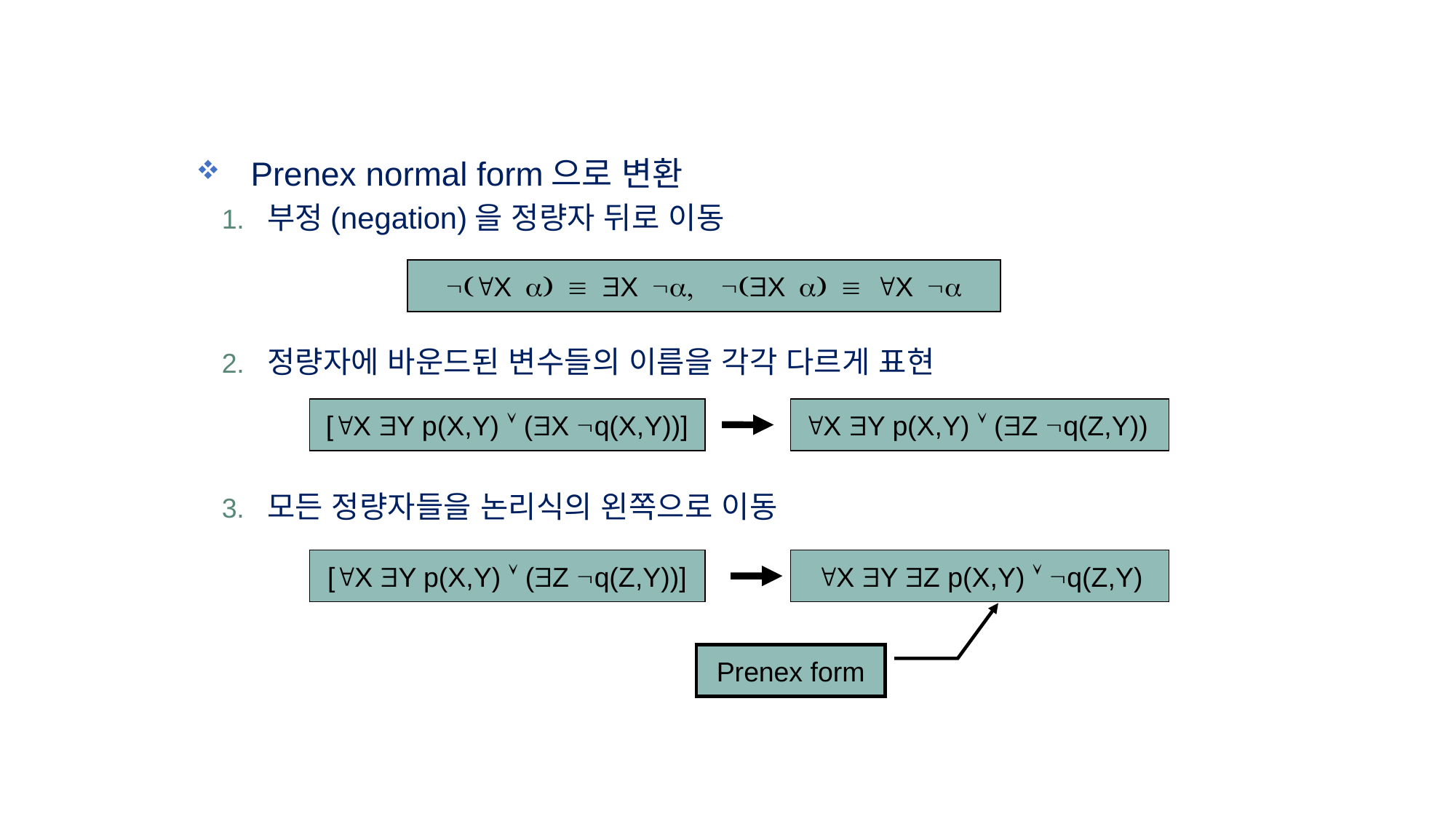

Prenex normal form으로 변환
부정(negation)을 정량자 뒤로 이동

정량자에 바운드된 변수들의 이름을 각각 다르게 표현

모든 정량자들을 논리식의 왼쪽으로 이동

¬(∀X α) ≡ ∃X ¬α,  ¬(∃X α) ≡ ∀X ¬α
[∀X ∃Y p(X,Y) ∨ (∃X ¬q(X,Y))]
∀X ∃Y p(X,Y) ∨ (∃Z ¬q(Z,Y))

[∀X ∃Y p(X,Y) ∨ (∃Z ¬q(Z,Y))]
∀X ∃Y ∃Z p(X,Y) ∨ ¬q(Z,Y)

Prenex form